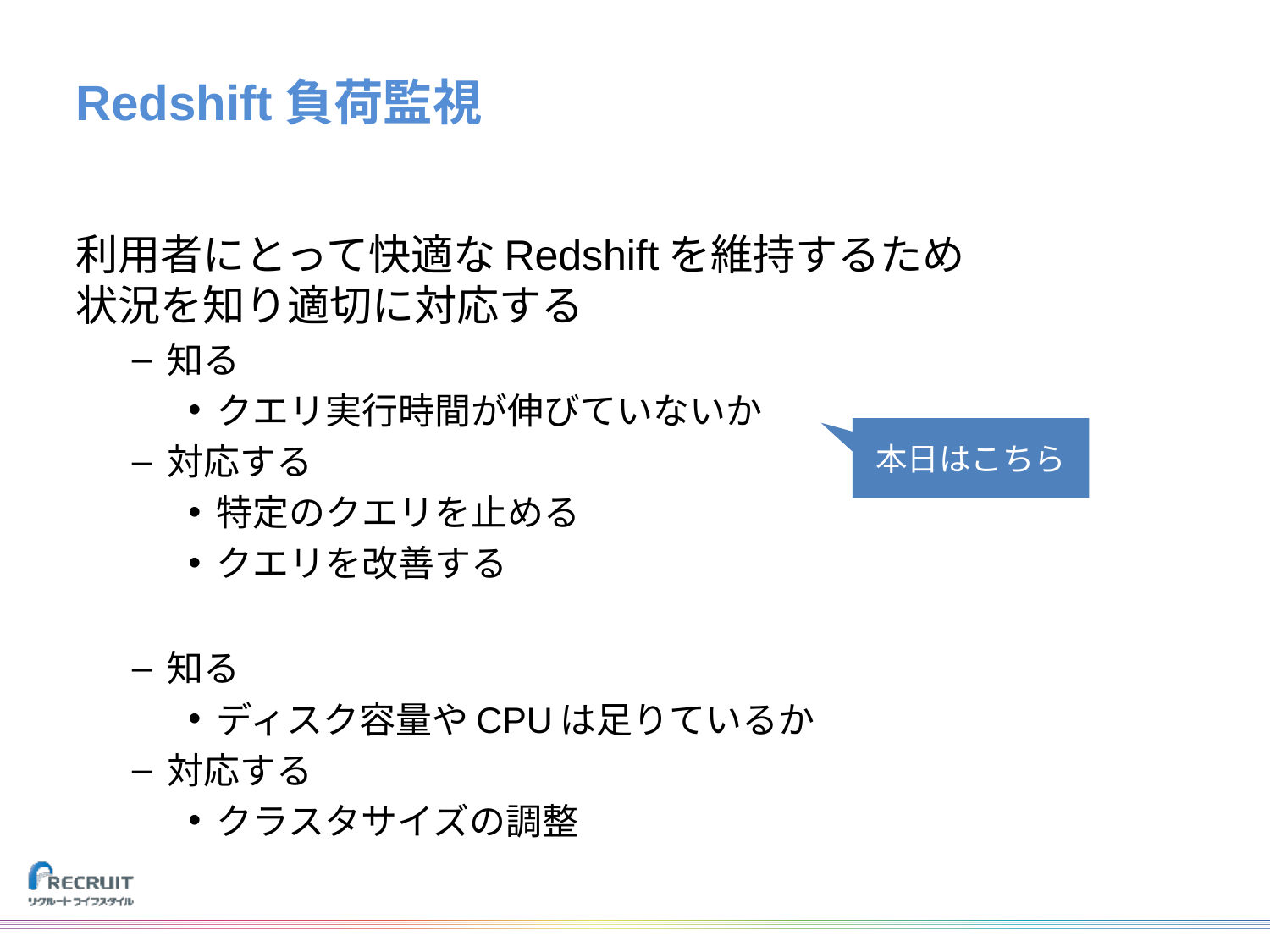

# Redshift負荷監視
利用者にとって快適なRedshiftを維持するため
状況を知り適切に対応する
知る
クエリ実行時間が伸びていないか
対応する
特定のクエリを止める
クエリを改善する

知る
ディスク容量やCPUは足りているか
対応する
クラスタサイズの調整
本日はこちら